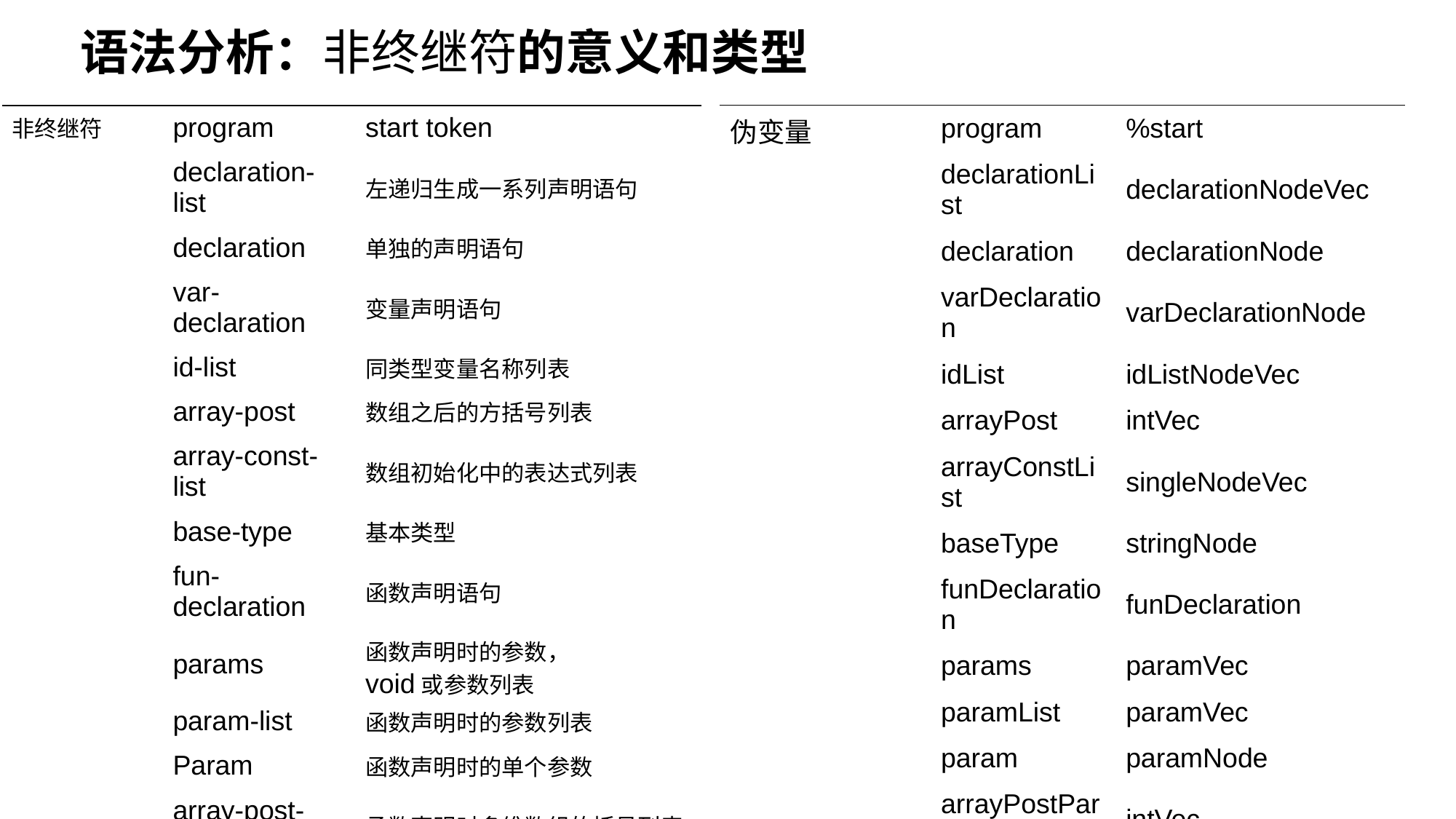

语法分析：非终继符的意义和类型
| 伪变量 | program | %start |
| --- | --- | --- |
|  | declarationList | declarationNodeVec |
|  | declaration | declarationNode |
|  | varDeclaration | varDeclarationNode |
|  | idList | idListNodeVec |
|  | arrayPost | intVec |
|  | arrayConstList | singleNodeVec |
|  | baseType | stringNode |
|  | funDeclaration | funDeclaration |
|  | params | paramVec |
|  | paramList | paramVec |
|  | param | paramNode |
|  | arrayPostParam | intVec |
| 非终继符 | program | start token |
| --- | --- | --- |
|  | declaration-list | 左递归生成一系列声明语句 |
|  | declaration | 单独的声明语句 |
|  | var-declaration | 变量声明语句 |
|  | id-list | 同类型变量名称列表 |
|  | array-post | 数组之后的方括号列表 |
|  | array-const-list | 数组初始化中的表达式列表 |
|  | base-type | 基本类型 |
|  | fun-declaration | 函数声明语句 |
|  | params | 函数声明时的参数， void或参数列表 |
|  | param-list | 函数声明时的参数列表 |
|  | Param | 函数声明时的单个参数 |
|  | array-post-param | 函数声明时多维数组的括号列表 |